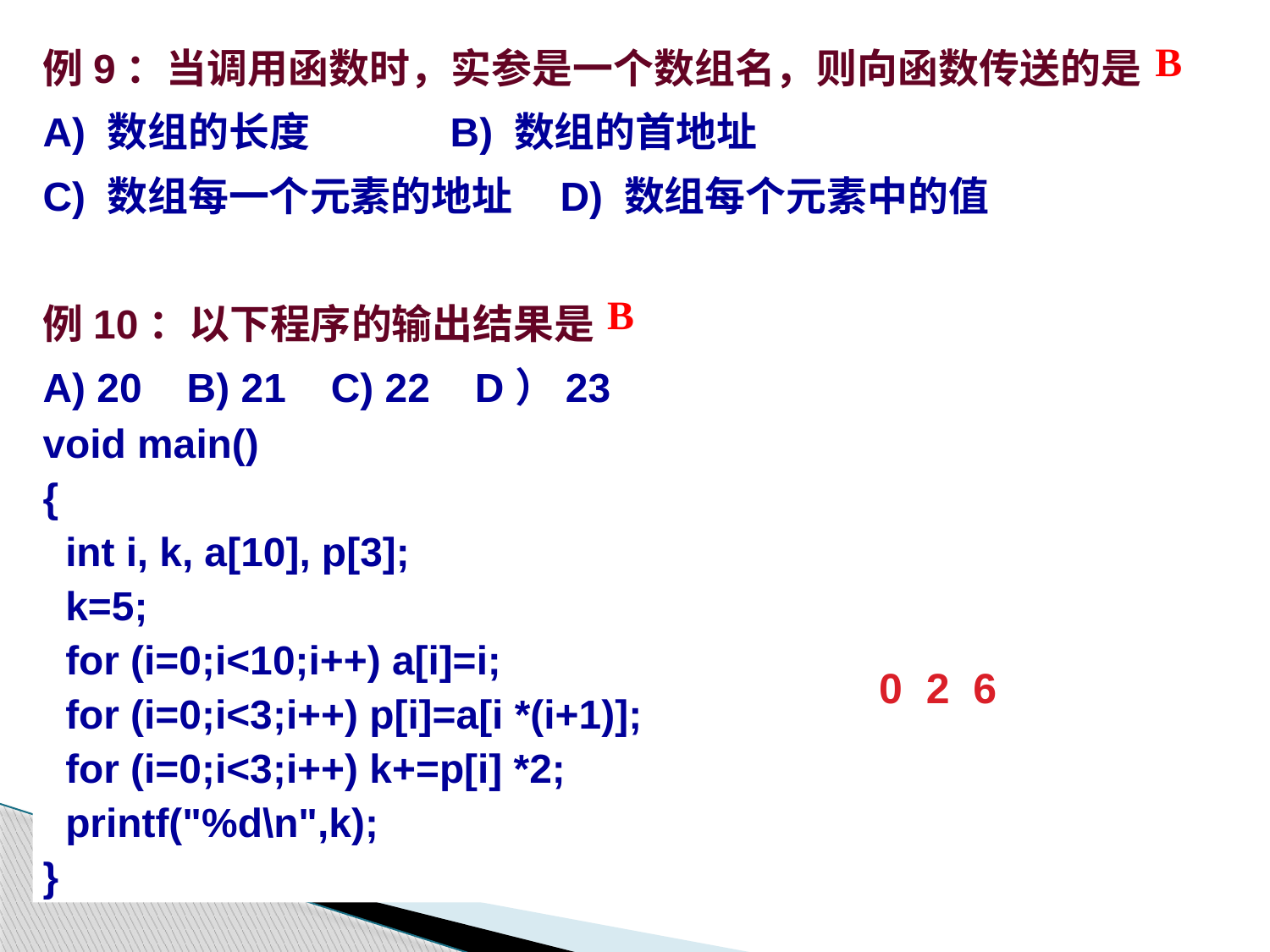

B
例9：当调用函数时，实参是一个数组名，则向函数传送的是
A) 数组的长度              B) 数组的首地址
C) 数组每一个元素的地址    D) 数组每个元素中的值

例10：以下程序的输出结果是
A) 20    B) 21    C) 22    D）23
void main()
{
  int i, k, a[10], p[3];
  k=5;
  for (i=0;i<10;i++) a[i]=i;
  for (i=0;i<3;i++) p[i]=a[i *(i+1)];
  for (i=0;i<3;i++) k+=p[i] *2;
  printf("%d\n",k);
}
B
0  2  6